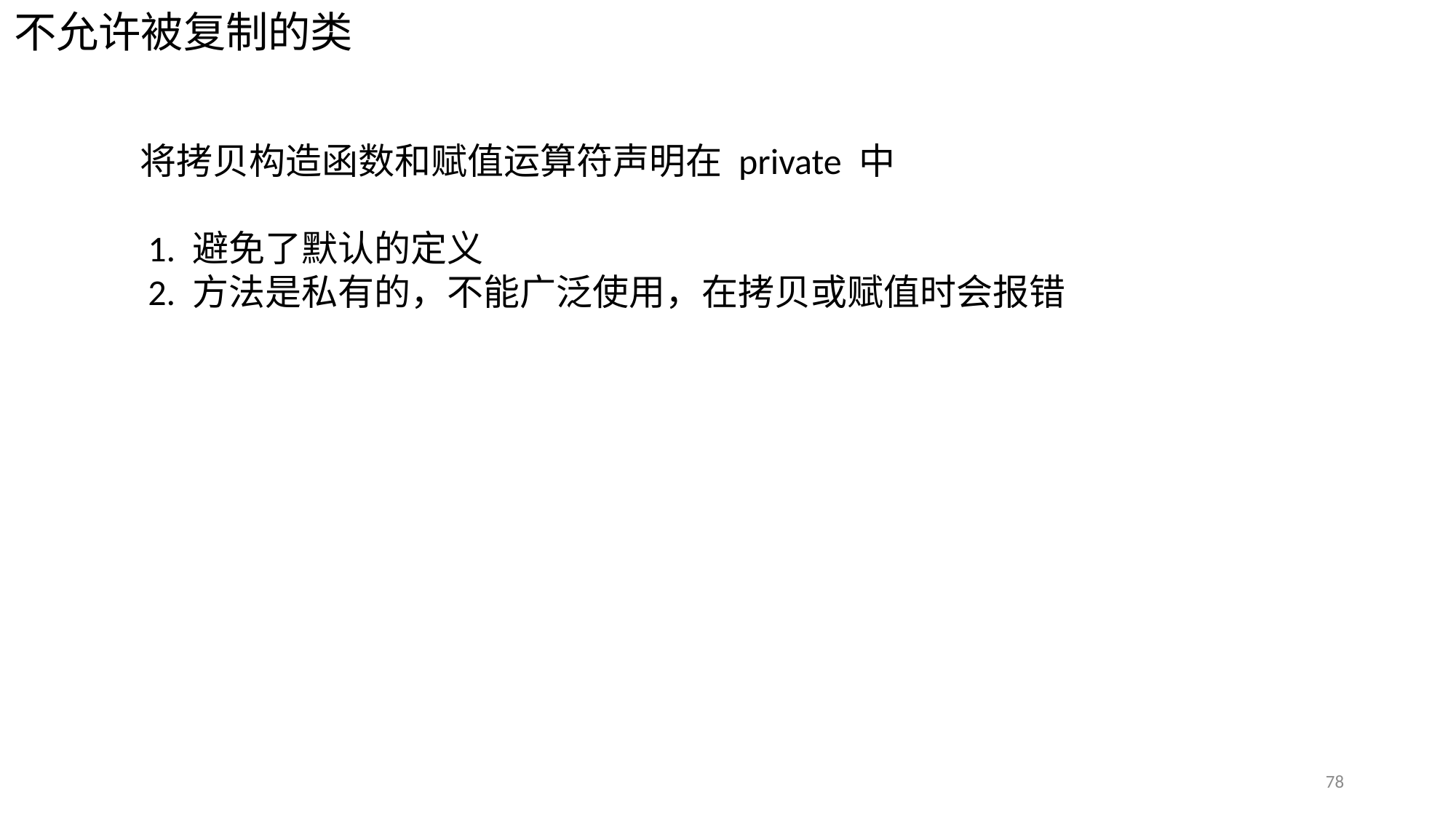

不允许被复制的类
将拷贝构造函数和赋值运算符声明在 private 中

 1. 避免了默认的定义
 2. 方法是私有的，不能广泛使用，在拷贝或赋值时会报错
78